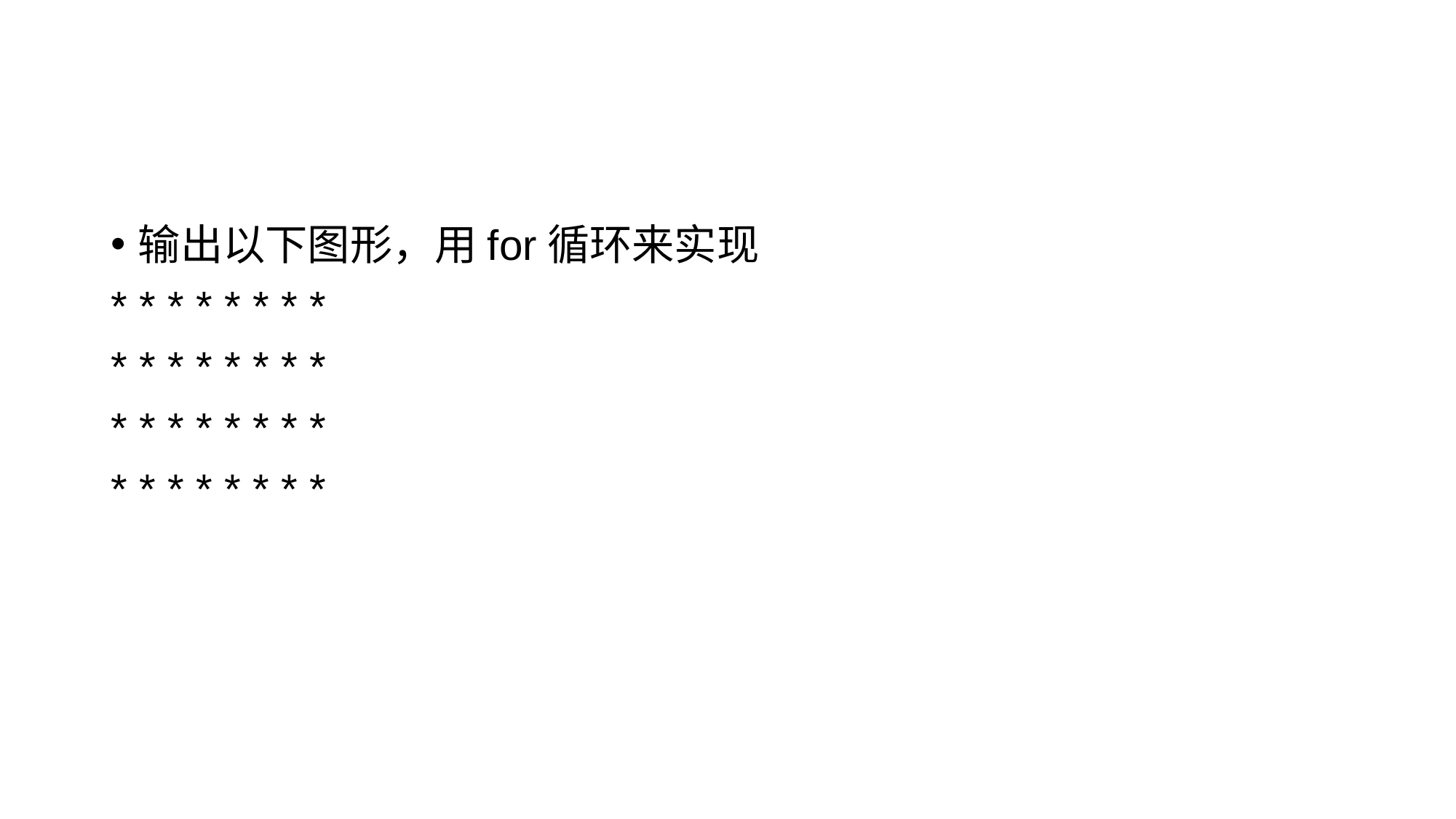

#
输出以下图形，用for循环来实现
* * * * * * * *
* * * * * * * *
* * * * * * * *
* * * * * * * *